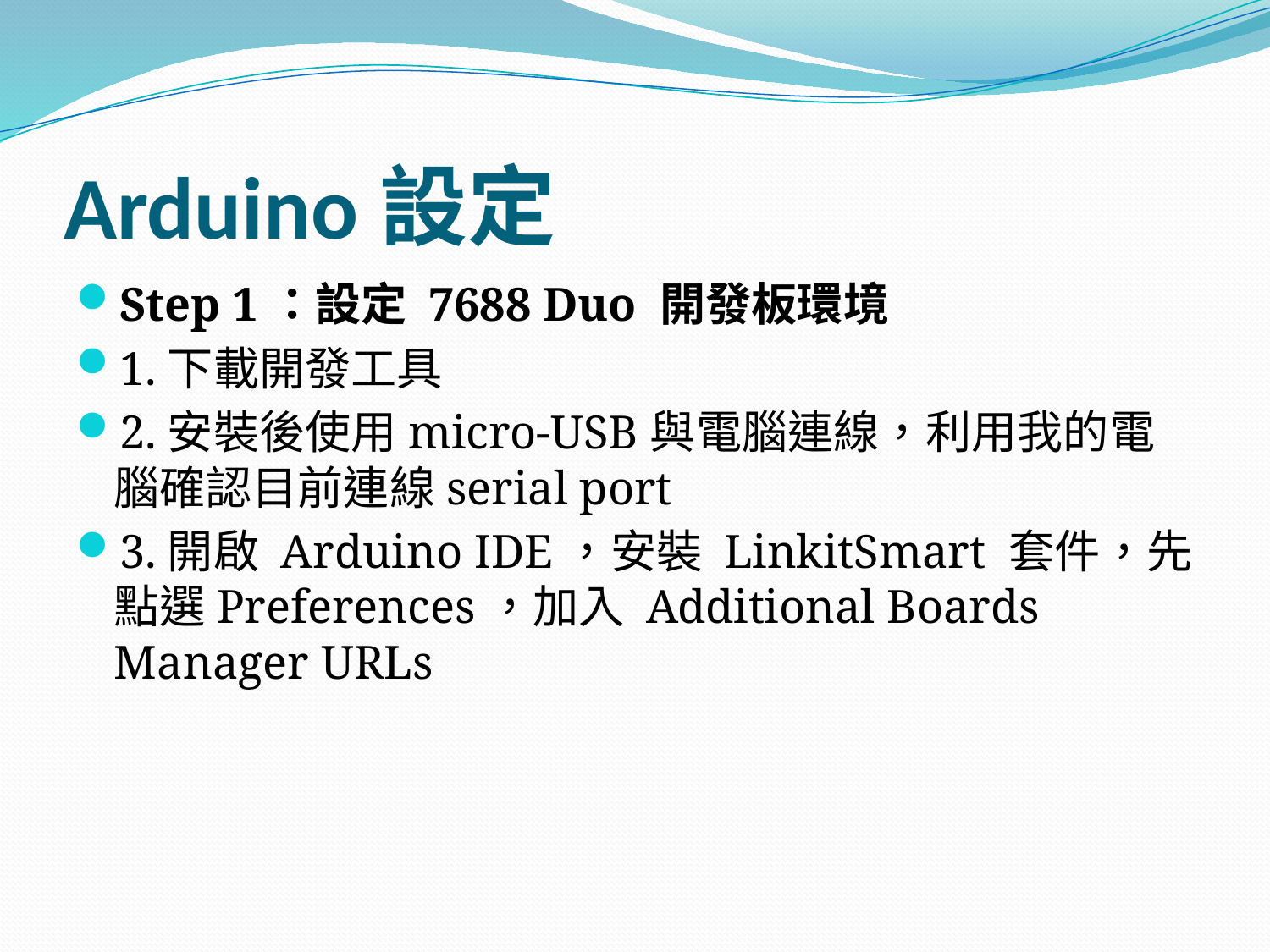

# Arduino設定
Step 1：設定 7688 Duo 開發板環境
1.下載開發工具
2.安裝後使用micro-USB與電腦連線，利用我的電腦確認目前連線serial port
3.開啟 Arduino IDE，安裝 LinkitSmart 套件，先點選Preferences，加入 Additional Boards Manager URLs